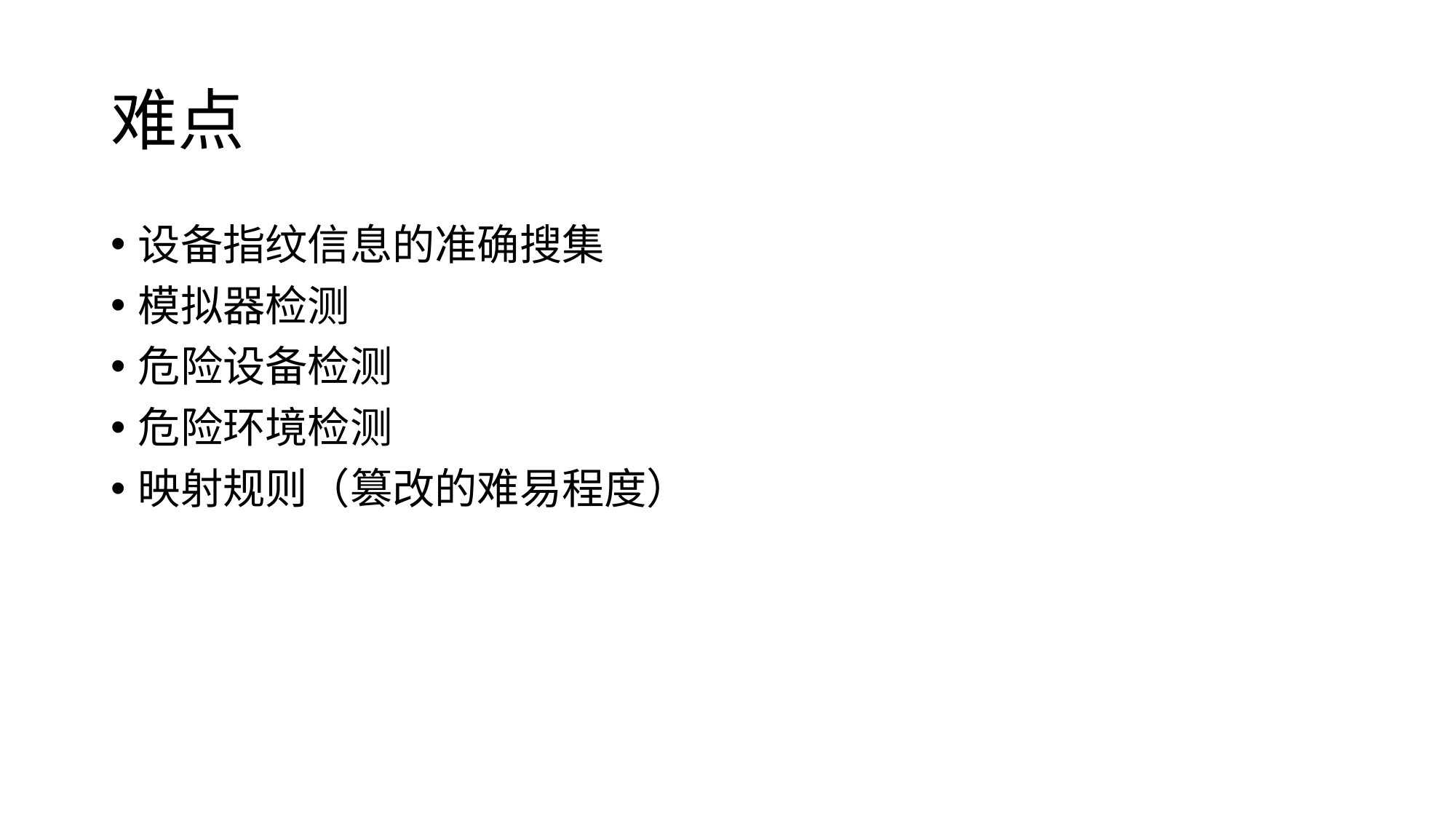

# 难点
设备指纹信息的准确搜集
模拟器检测
危险设备检测
危险环境检测
映射规则（篡改的难易程度）